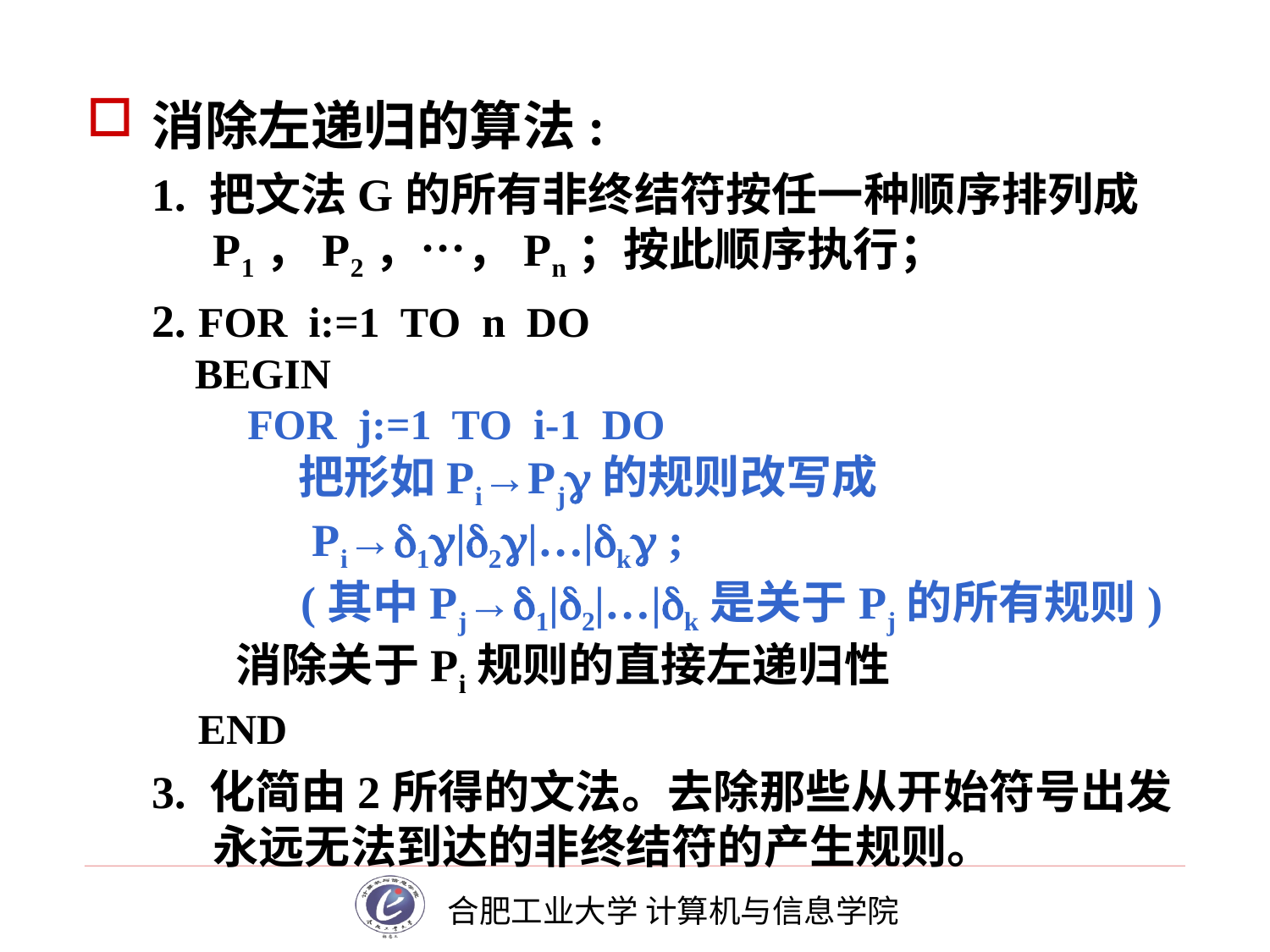

# 消除左递归的算法:
1. 把文法G的所有非终结符按任一种顺序排列成P1，P2，…，Pn；按此顺序执行；
2. FOR  i:=1  TO  n  DO
    BEGIN
         FOR  j:=1  TO  i-1  DO
             把形如Pi→Pjγ的规则改写成
              Pi→δ1γ|δ2γ|…|δkγ ;
             (其中Pj→δ1|δ2|…|δk是关于Pj的所有规则)
       消除关于Pi规则的直接左递归性
    END
3. 化简由2所得的文法。去除那些从开始符号出发永远无法到达的非终结符的产生规则。